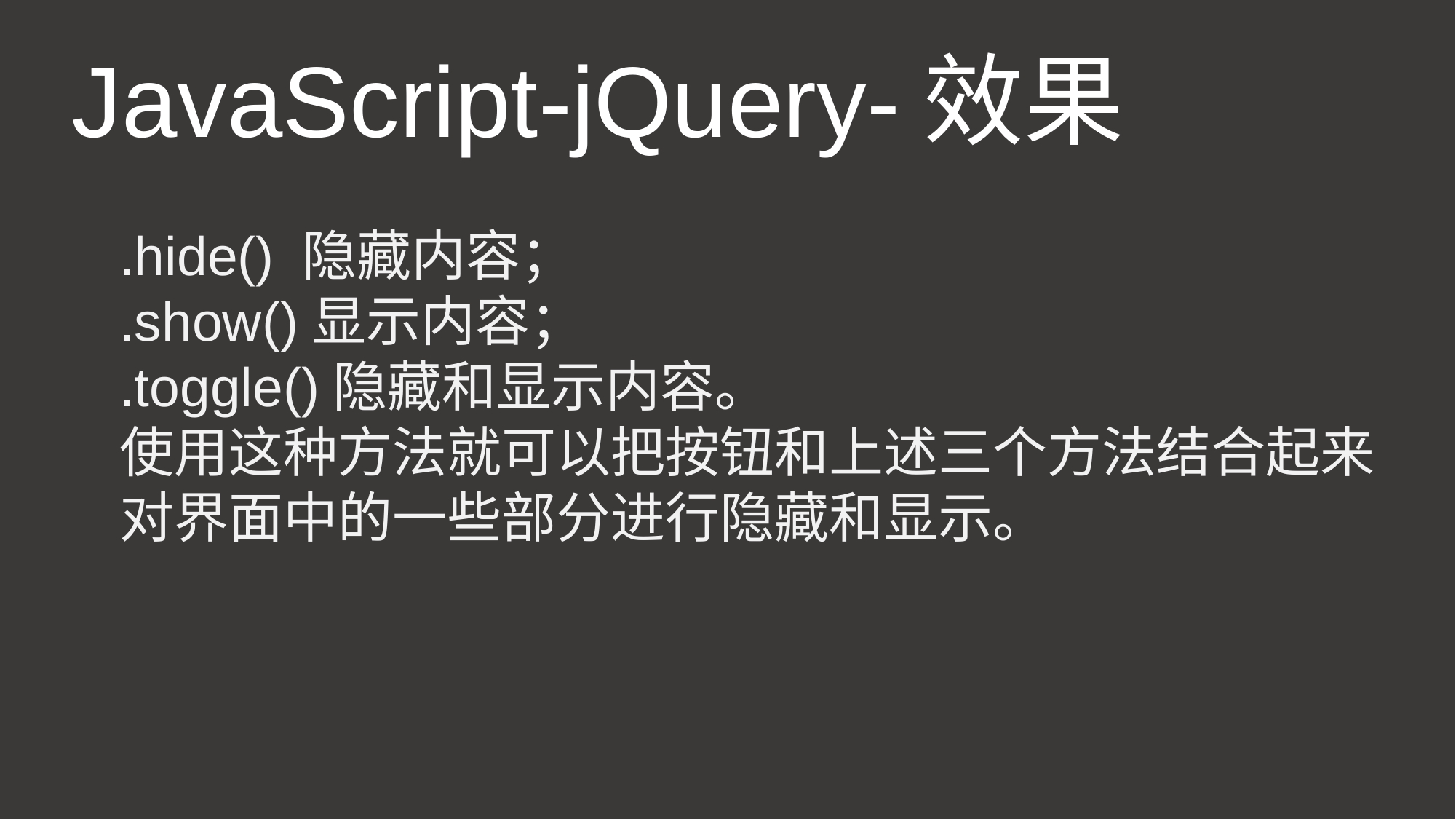

JavaScript-jQuery-效果
.hide() 隐藏内容；
.show()显示内容；
.toggle()隐藏和显示内容。
使用这种方法就可以把按钮和上述三个方法结合起来对界面中的一些部分进行隐藏和显示。